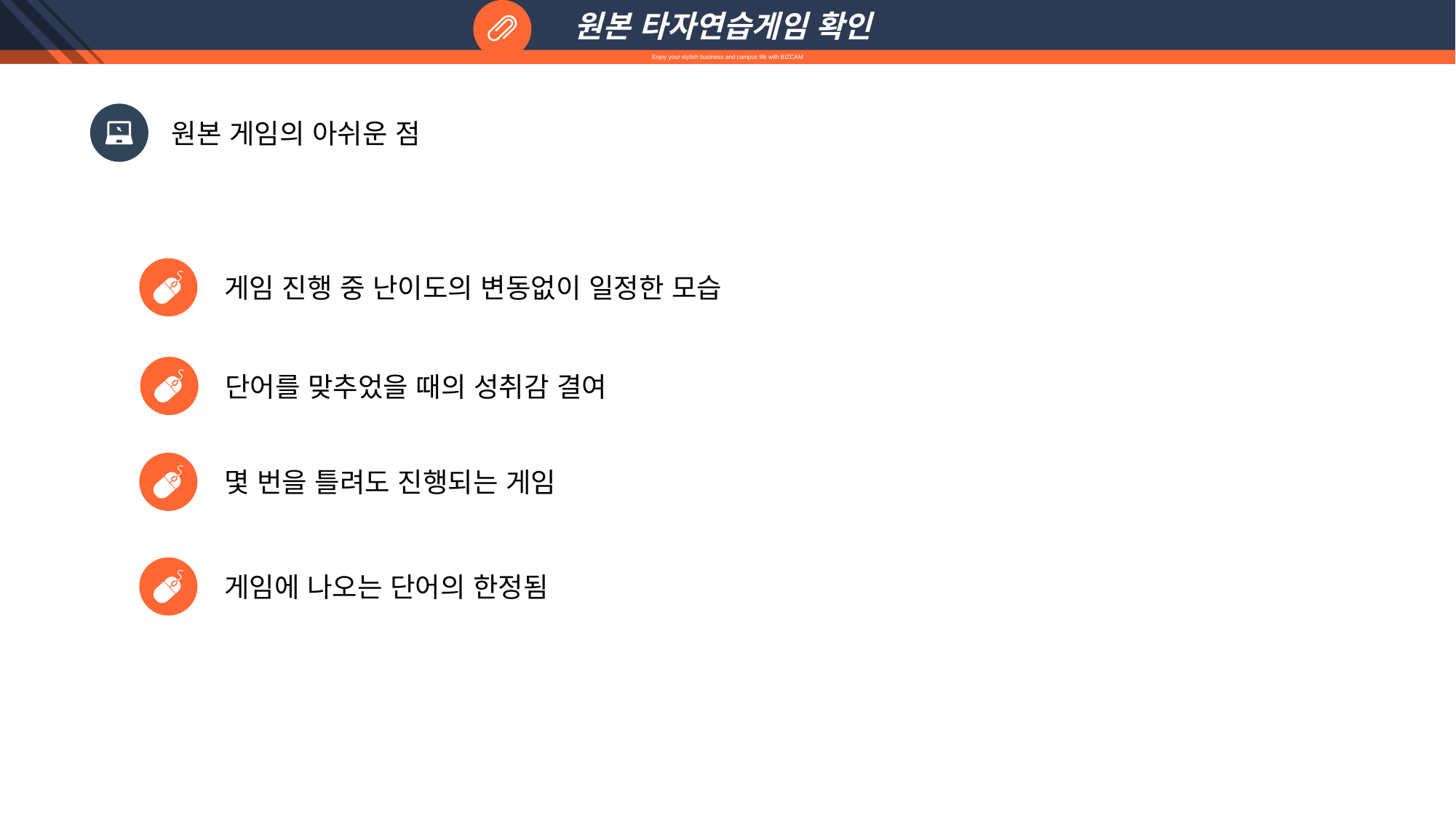

원본 타자연습게임 확인

Enjoy your stylish business and campus life with BIZCAM

원본 게임의 아쉬운 점

게임 진행 중 난이도의 변동없이 일정한 모습

단어를 맞추었을 때의 성취감 결여

몇 번을 틀려도 진행되는 게임

게임에 나오는 단어의 한정됨